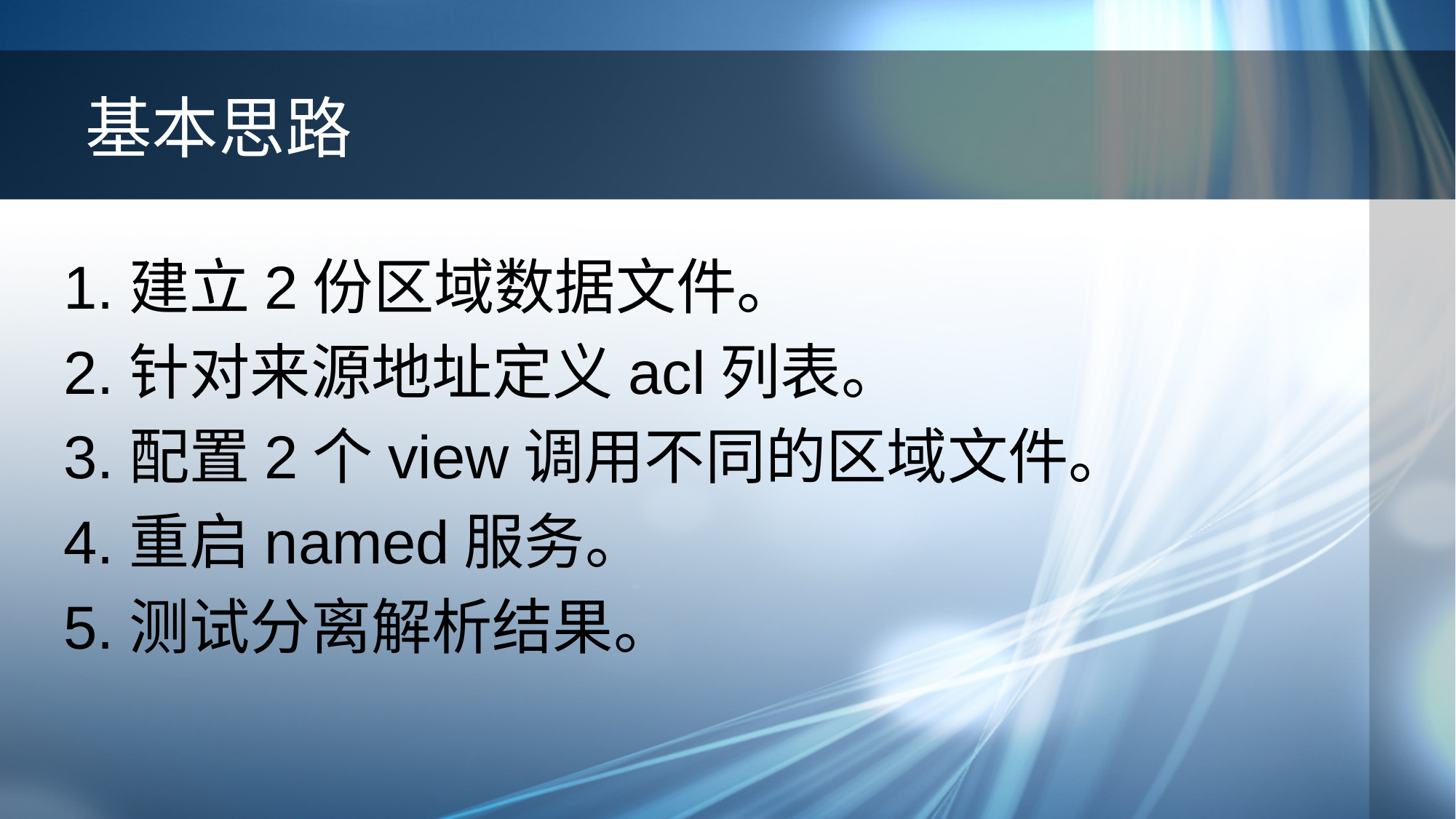

# 基本思路
1.建立2份区域数据文件。
2.针对来源地址定义acl列表。
3.配置2个view调用不同的区域文件。
4.重启named服务。
5.测试分离解析结果。